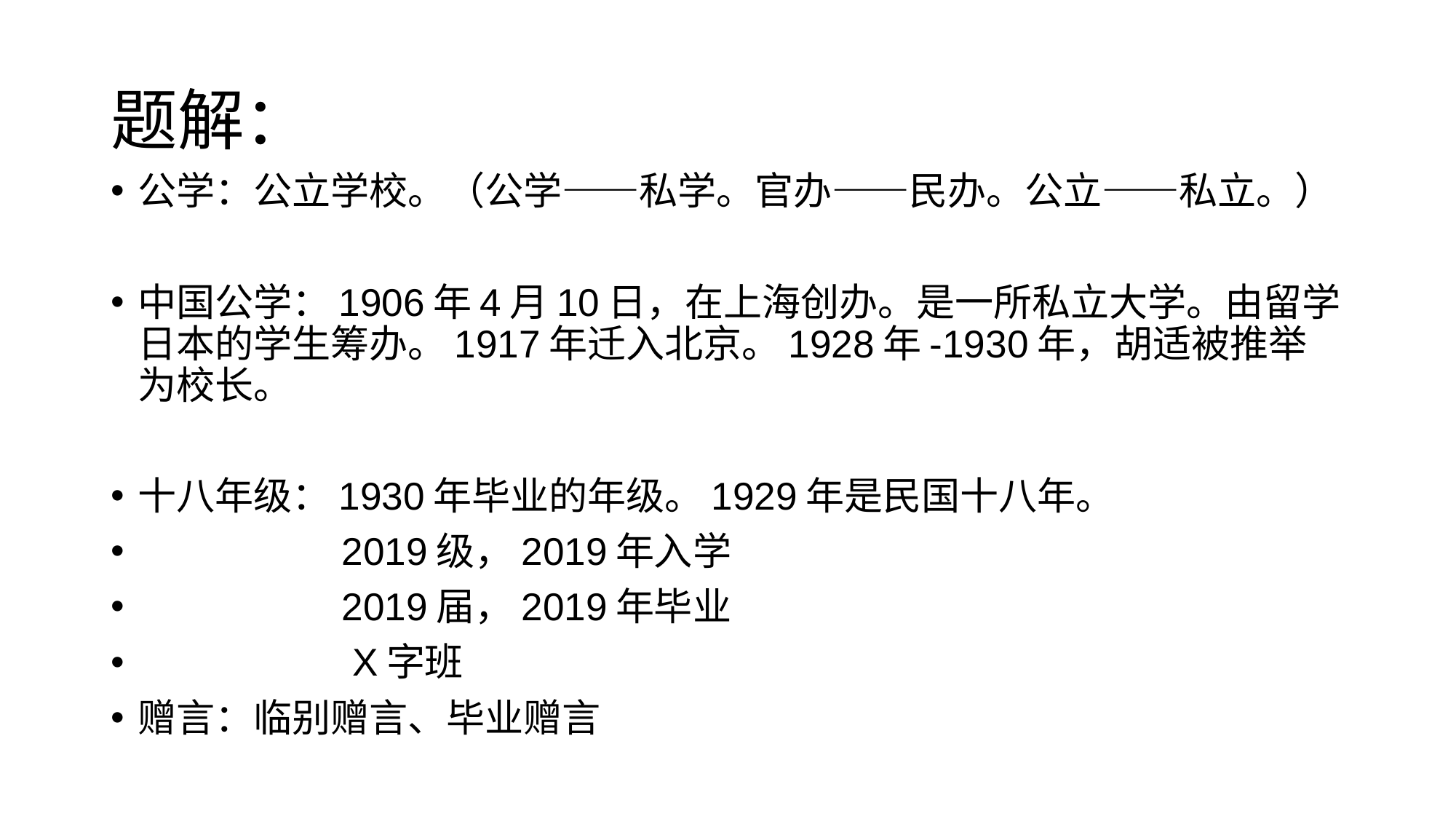

# 题解：
公学：公立学校。（公学——私学。官办——民办。公立——私立。）

中国公学：1906年4月10日，在上海创办。是一所私立大学。由留学日本的学生筹办。1917年迁入北京。1928年-1930年，胡适被推举为校长。

十八年级：1930年毕业的年级。1929年是民国十八年。
                   2019级，2019年入学
                   2019届，2019年毕业
                    X字班
赠言：临别赠言、毕业赠言